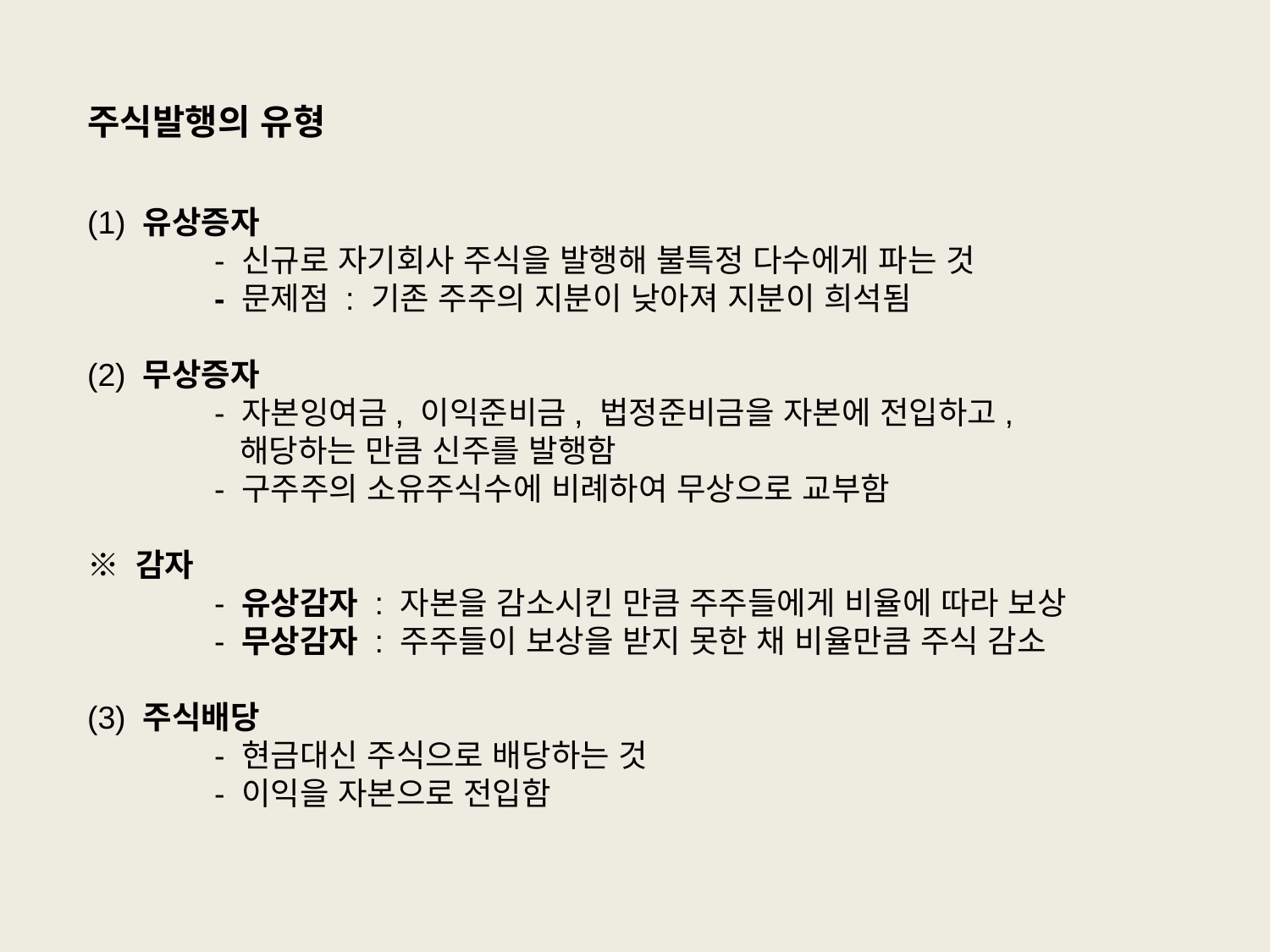

# 주식발행의 유형
(1) 유상증자
	- 신규로 자기회사 주식을 발행해 불특정 다수에게 파는 것
	- 문제점 : 기존 주주의 지분이 낮아져 지분이 희석됨

(2) 무상증자
	- 자본잉여금, 이익준비금, 법정준비금을 자본에 전입하고,
	  해당하는 만큼 신주를 발행함
	- 구주주의 소유주식수에 비례하여 무상으로 교부함

※ 감자
	- 유상감자 : 자본을 감소시킨 만큼 주주들에게 비율에 따라 보상
	- 무상감자 : 주주들이 보상을 받지 못한 채 비율만큼 주식 감소

(3) 주식배당
	- 현금대신 주식으로 배당하는 것
	- 이익을 자본으로 전입함